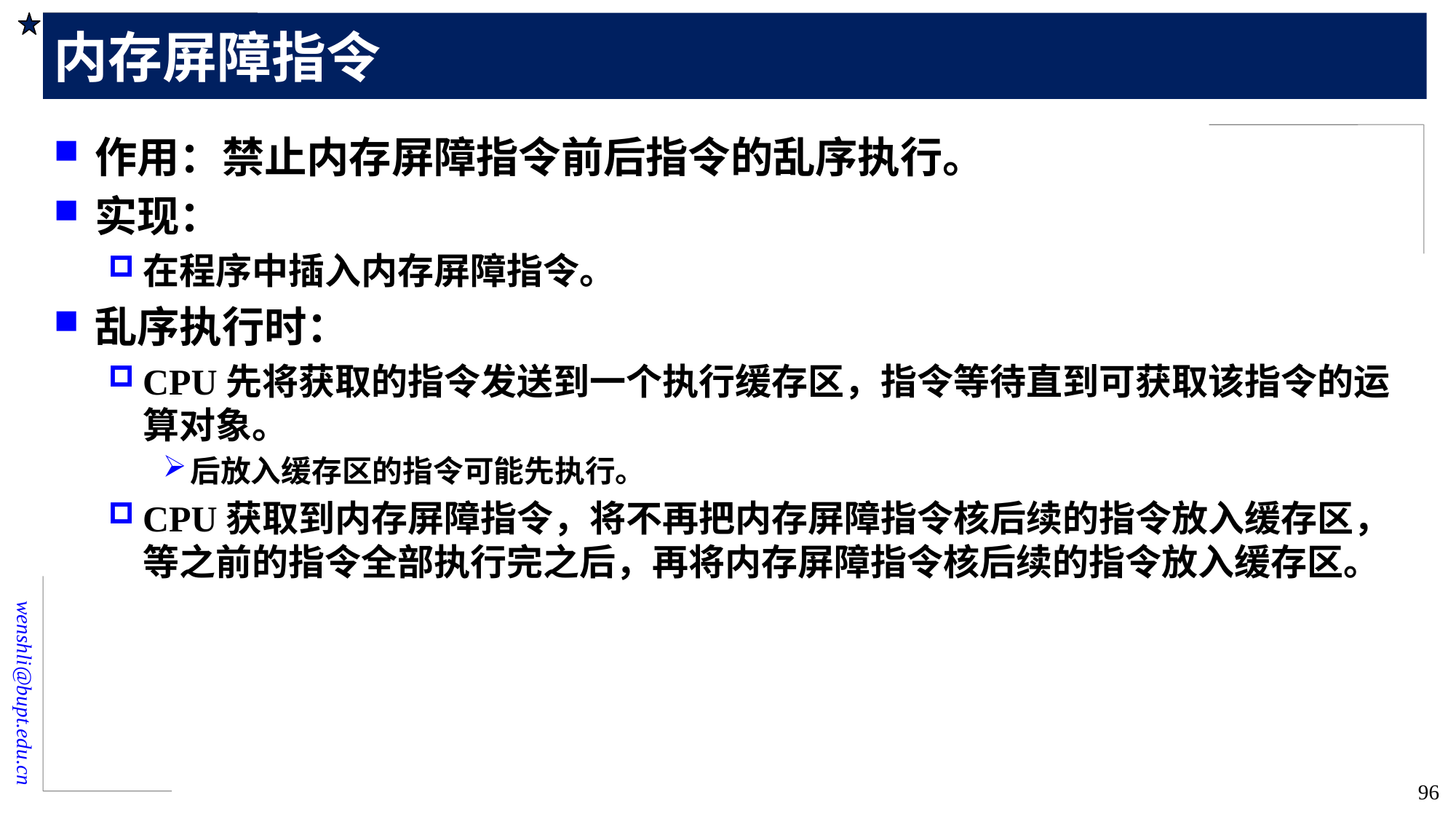

# 内存屏障指令
作用：禁止内存屏障指令前后指令的乱序执行。
实现：
在程序中插入内存屏障指令。
乱序执行时：
CPU先将获取的指令发送到一个执行缓存区，指令等待直到可获取该指令的运算对象。
后放入缓存区的指令可能先执行。
CPU获取到内存屏障指令，将不再把内存屏障指令核后续的指令放入缓存区，等之前的指令全部执行完之后，再将内存屏障指令核后续的指令放入缓存区。
96